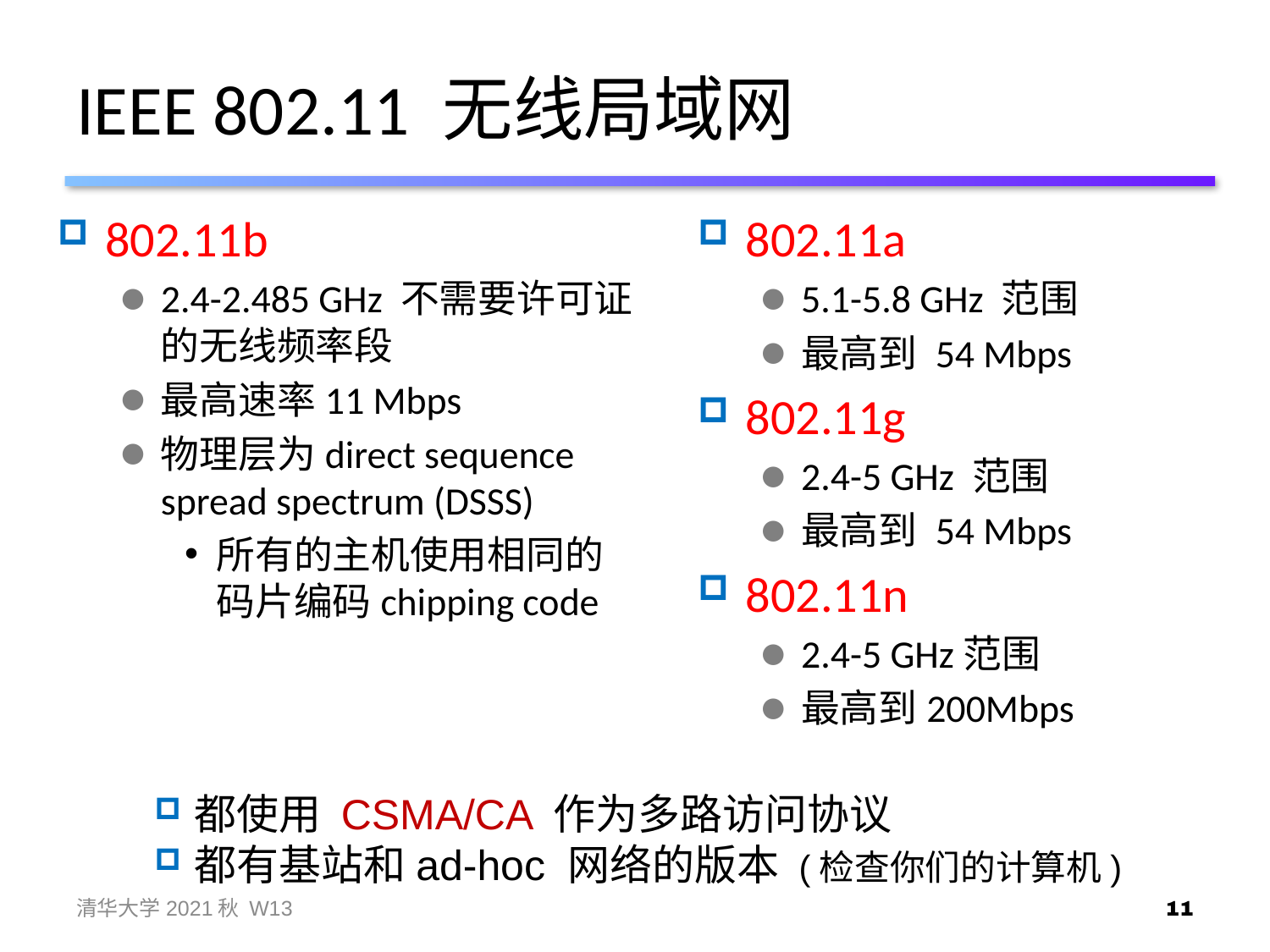

# IEEE 802.11 无线局域网
802.11b
2.4-2.485 GHz 不需要许可证的无线频率段
最高速率11 Mbps
物理层为direct sequence spread spectrum (DSSS)
所有的主机使用相同的码片编码chipping code
802.11a
5.1-5.8 GHz 范围
最高到 54 Mbps
802.11g
2.4-5 GHz 范围
最高到 54 Mbps
802.11n
2.4-5 GHz范围
最高到200Mbps
都使用 CSMA/CA 作为多路访问协议
都有基站和ad-hoc 网络的版本 (检查你们的计算机)
清华大学2021秋 W13
11